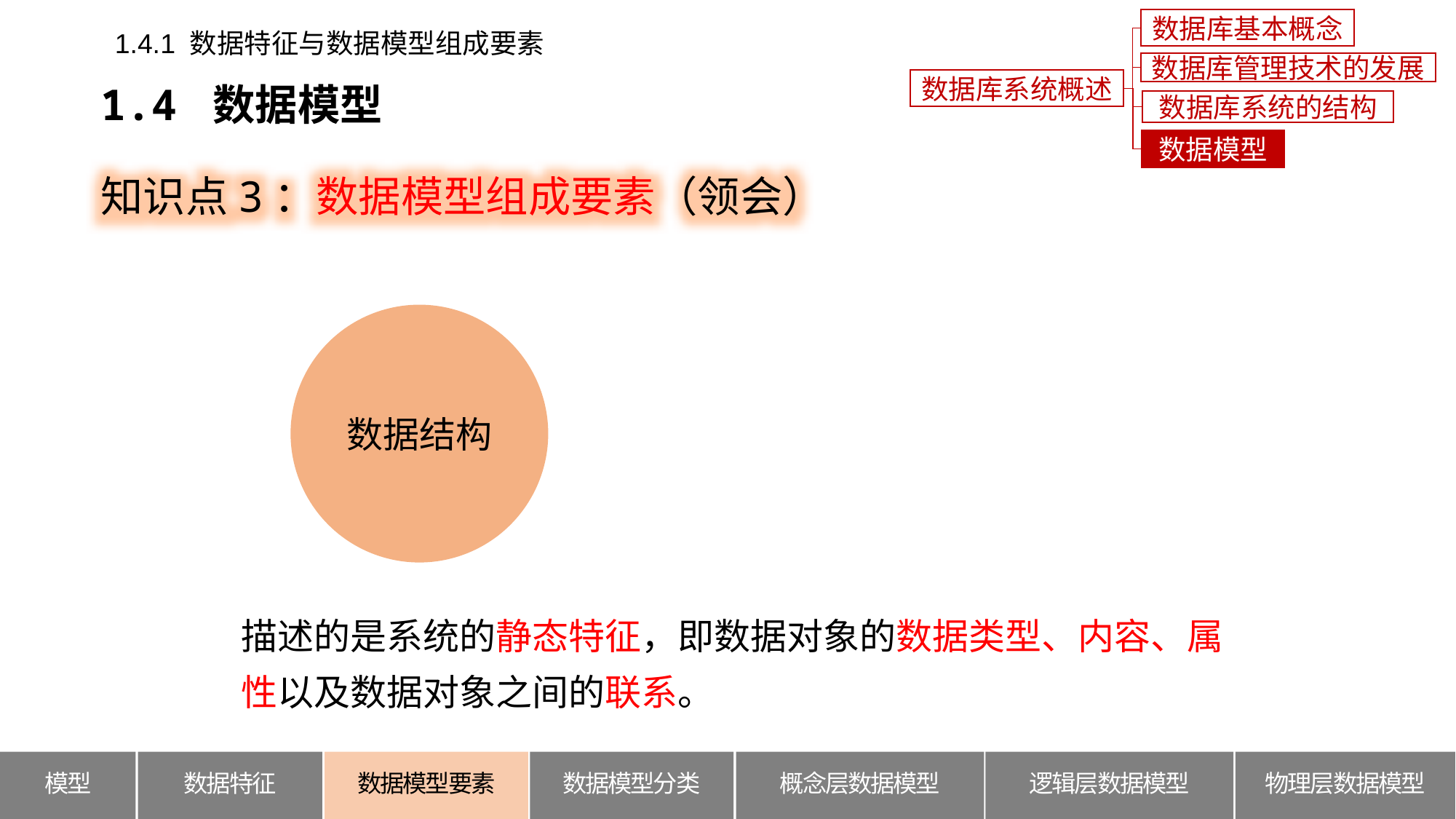

数据库基本概念
1.4.1 数据特征与数据模型组成要素
数据库管理技术的发展
数据库系统概述
1.4 数据模型
数据库系统的结构
知识点3：数据模型组成要素（领会）
数据模型
数据结构
描述的是系统的静态特征，即数据对象的数据类型、内容、属性以及数据对象之间的联系。
模型
数据特征
数据模型要素
数据模型分类
概念层数据模型
逻辑层数据模型
物理层数据模型